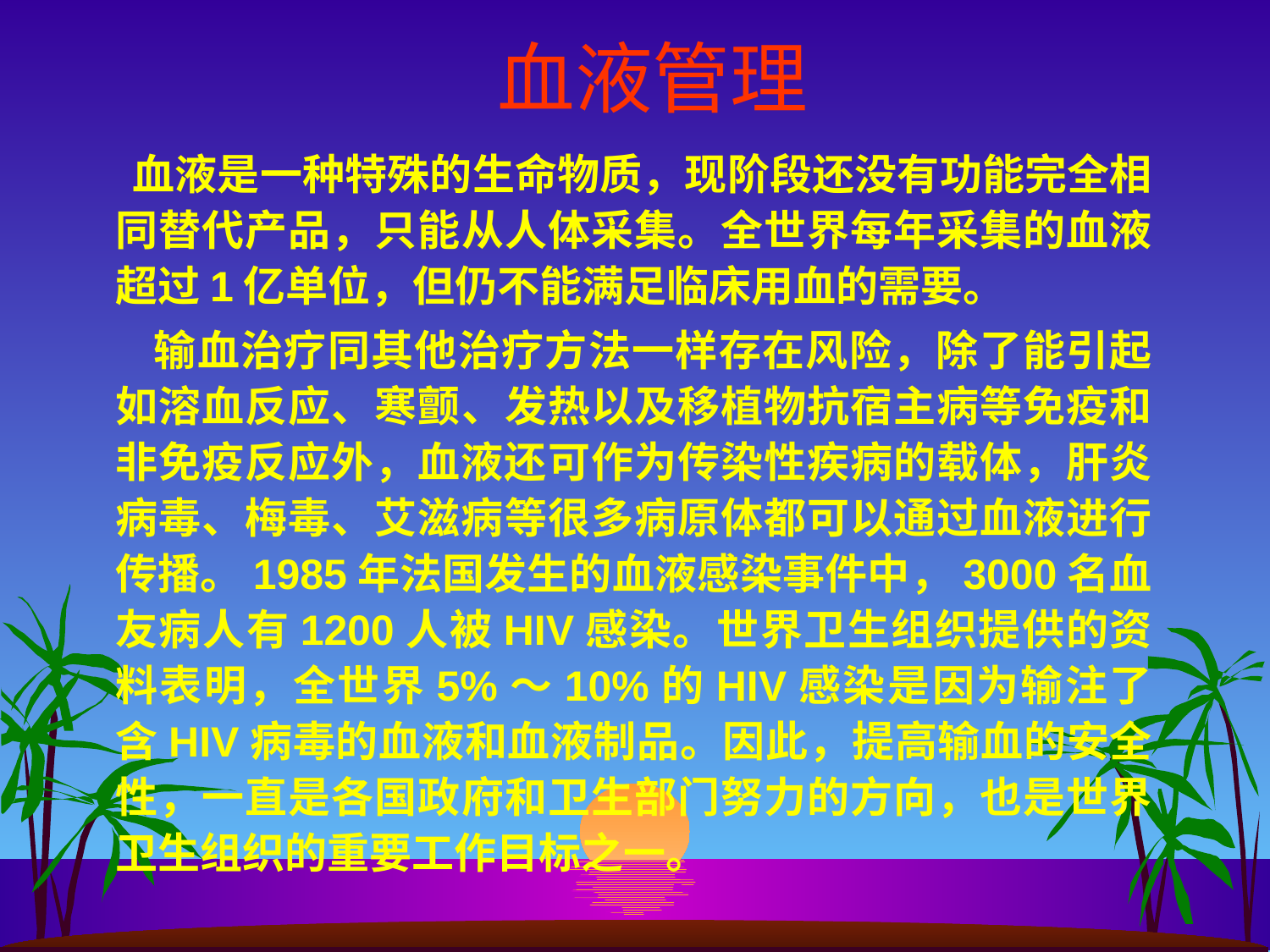

# 血液管理
       血液是一种特殊的生命物质，现阶段还没有功能完全相同替代产品，只能从人体采集。全世界每年采集的血液超过1亿单位，但仍不能满足临床用血的需要。
       输血治疗同其他治疗方法一样存在风险，除了能引起如溶血反应、寒颤、发热以及移植物抗宿主病等免疫和非免疫反应外，血液还可作为传染性疾病的载体，肝炎病毒、梅毒、艾滋病等很多病原体都可以通过血液进行传播。1985年法国发生的血液感染事件中，3000名血友病人有1200人被HIV感染。世界卫生组织提供的资料表明，全世界5%～10%的HIV感染是因为输注了含HIV病毒的血液和血液制品。因此，提高输血的安全性，一直是各国政府和卫生部门努力的方向，也是世界卫生组织的重要工作目标之一。

​